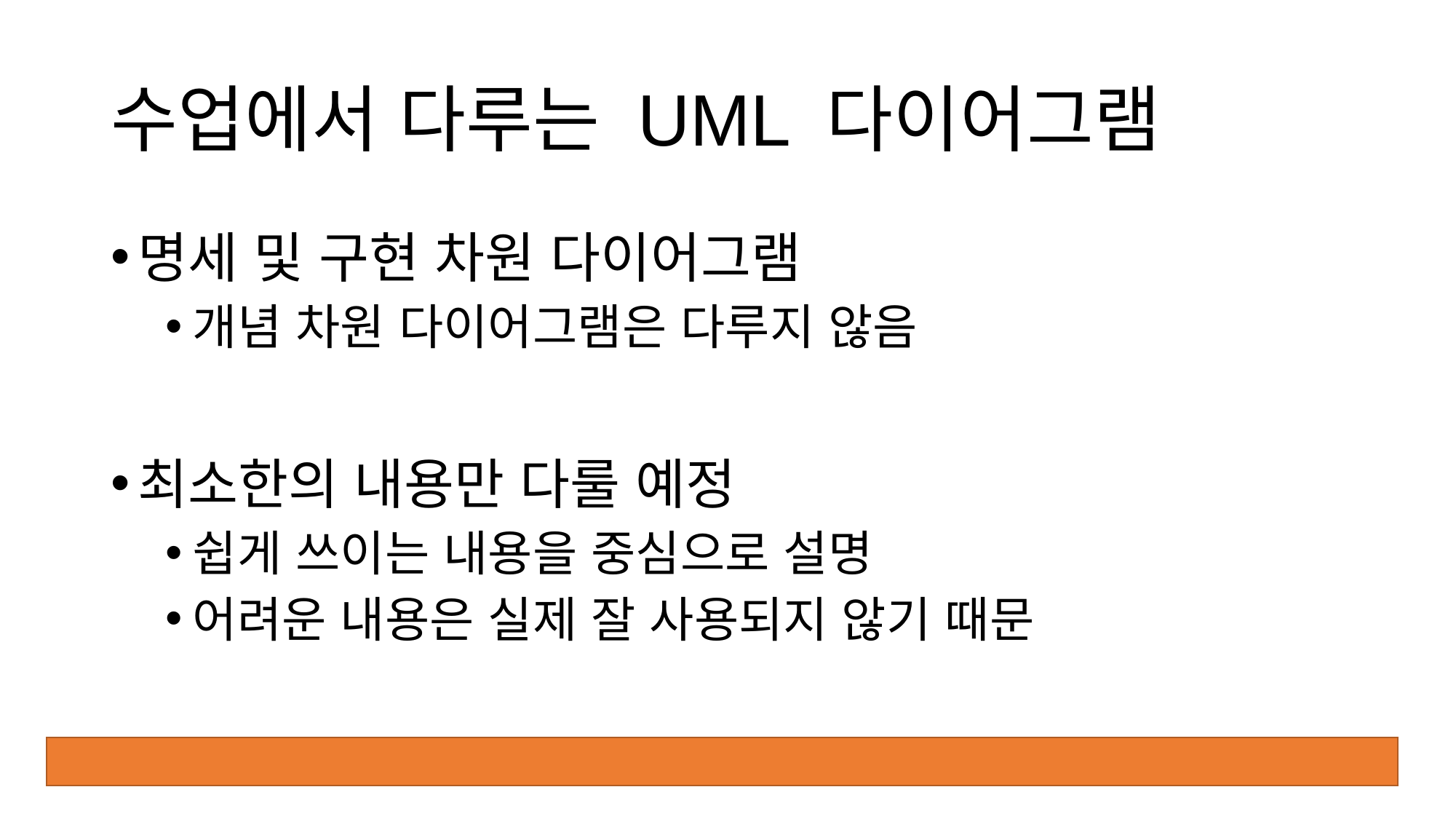

# 수업에서 다루는 UML 다이어그램
명세 및 구현 차원 다이어그램
개념 차원 다이어그램은 다루지 않음

최소한의 내용만 다룰 예정
쉽게 쓰이는 내용을 중심으로 설명
어려운 내용은 실제 잘 사용되지 않기 때문